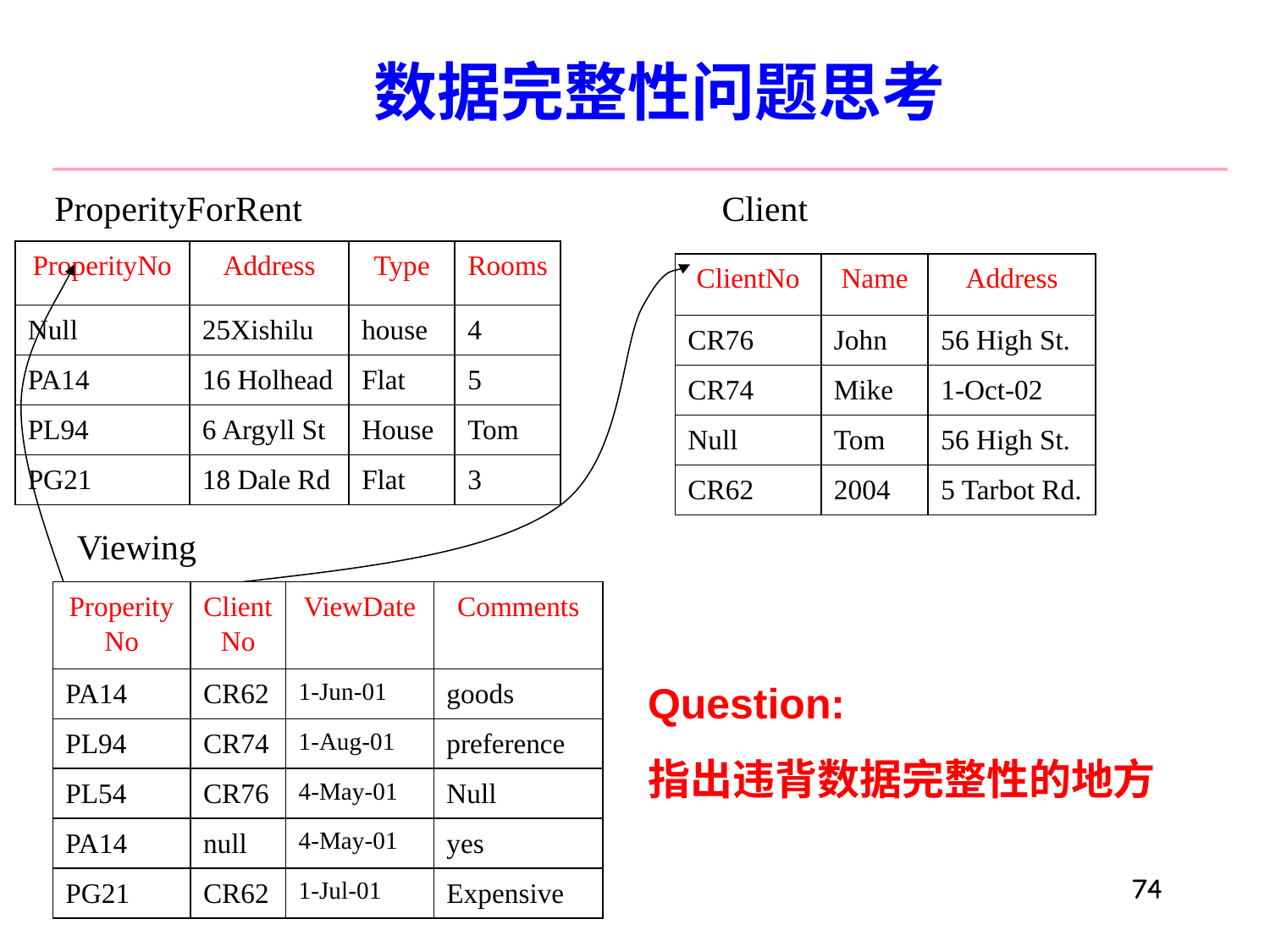

# 数据完整性问题思考
ProperityForRent
Client
| ProperityNo | Address | Type | Rooms |
| --- | --- | --- | --- |
| Null | 25Xishilu | house | 4 |
| PA14 | 16 Holhead | Flat | 5 |
| PL94 | 6 Argyll St | House | Tom |
| PG21 | 18 Dale Rd | Flat | 3 |
| ClientNo | Name | Address |
| --- | --- | --- |
| CR76 | John | 56 High St. |
| CR74 | Mike | 1-Oct-02 |
| Null | Tom | 56 High St. |
| CR62 | 2004 | 5 Tarbot Rd. |

Viewing
| ProperityNo | ClientNo | ViewDate | Comments |
| --- | --- | --- | --- |
| PA14 | CR62 | 1-Jun-01 | goods |
| PL94 | CR74 | 1-Aug-01 | preference |
| PL54 | CR76 | 4-May-01 | Null |
| PA14 | null | 4-May-01 | yes |
| PG21 | CR62 | 1-Jul-01 | Expensive |
Question:
指出违背数据完整性的地方
74